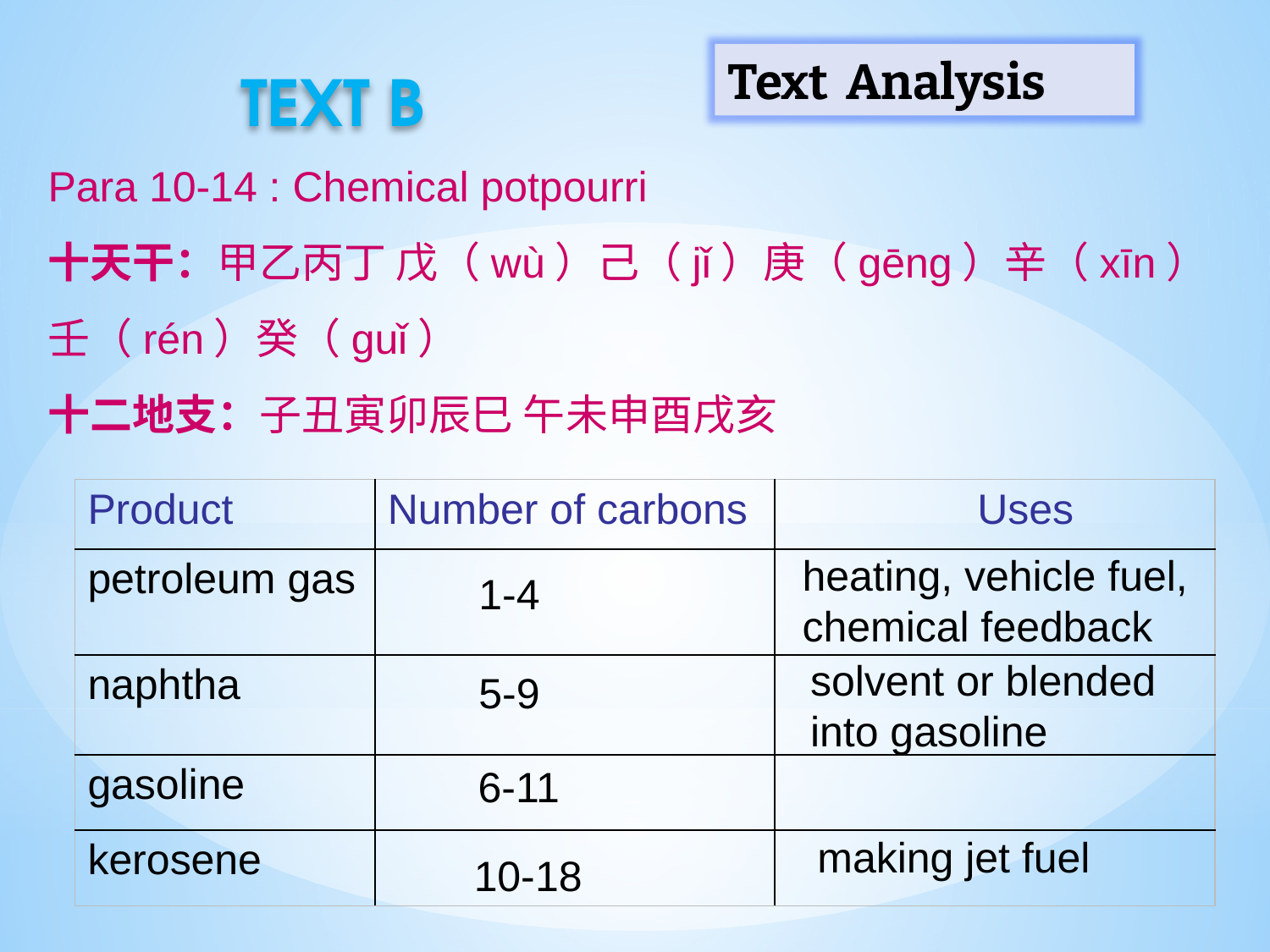

Text B
Text  Analysis
Para 10-14 : Chemical potpourri
十天干：甲乙丙丁 戊（wù）己（jǐ）庚（gēng）辛（xīn）壬（rén）癸（guǐ）
十二地支：子丑寅卯辰巳 午未申酉戌亥

| Product | Number of carbons | Uses |
| --- | --- | --- |
| petroleum gas |  |  |
| naphtha |  |  |
| gasoline |  |  |
| kerosene |  |  |
heating, vehicle fuel,
chemical feedback
1-4
solvent or blended
into gasoline
5-9

6-11
making jet fuel
10-18